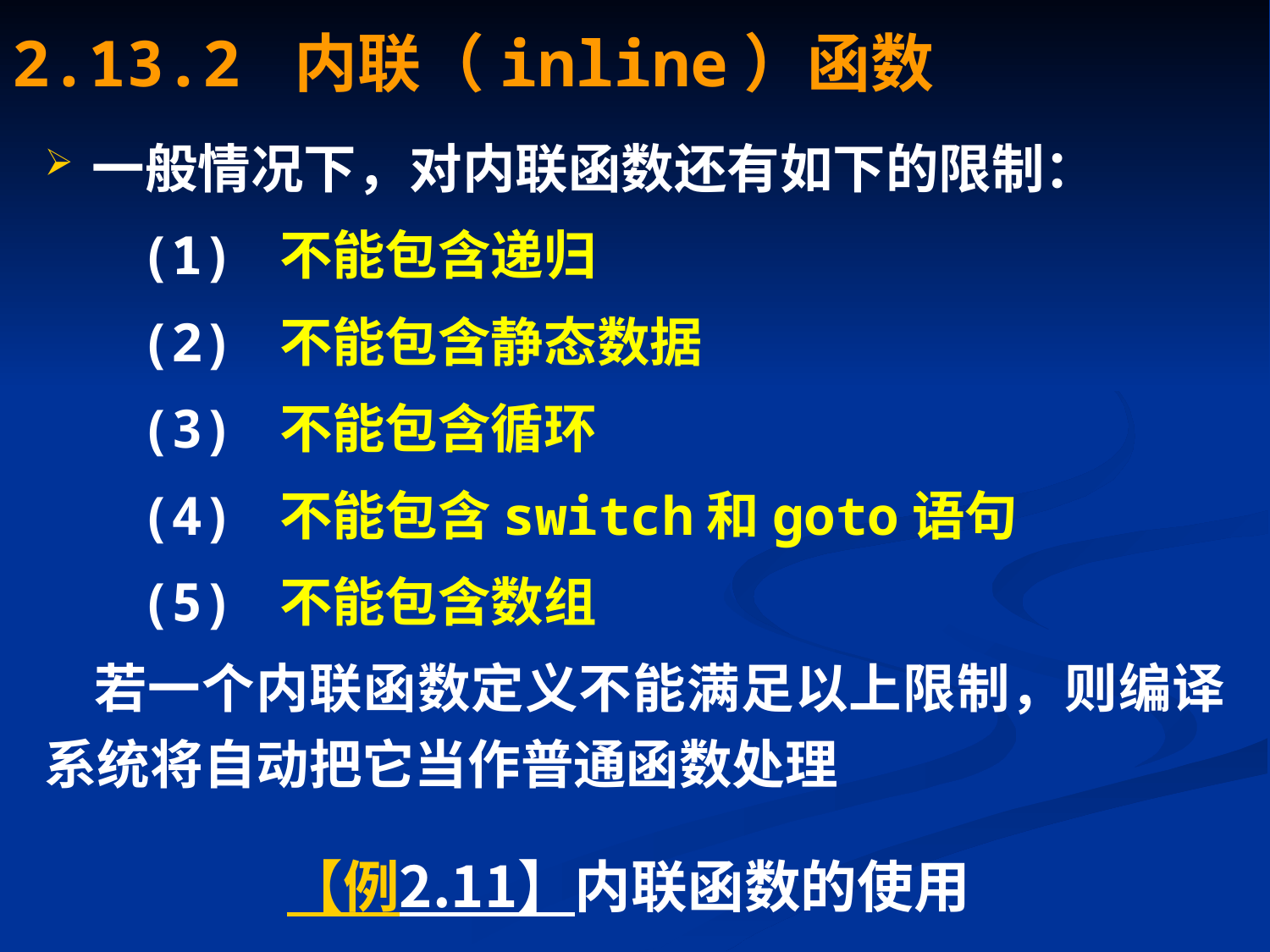

2.13.2 内联（inline）函数
一般情况下，对内联函数还有如下的限制：
   (1) 不能包含递归
   (2) 不能包含静态数据
   (3) 不能包含循环
   (4) 不能包含switch和goto语句
   (5) 不能包含数组
若一个内联函数定义不能满足以上限制，则编译系统将自动把它当作普通函数处理
【例2.11】内联函数的使用